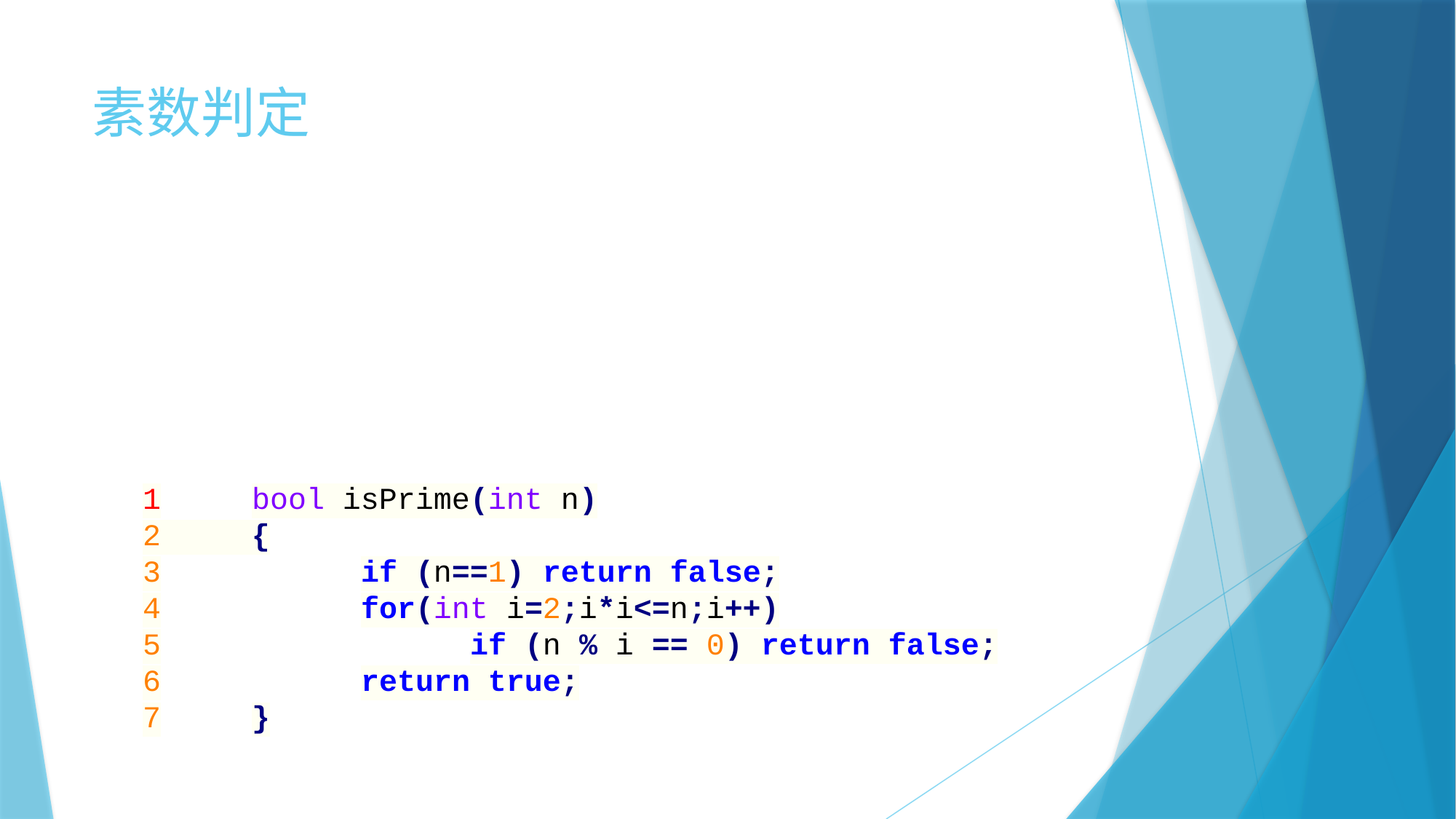

# 素数判定
1	bool isPrime(int n)
2     {
3		if (n==1) return false;
4		for(int i=2;i*i<=n;i++)
5			if (n % i == 0) return false;
6		return true;
7	}